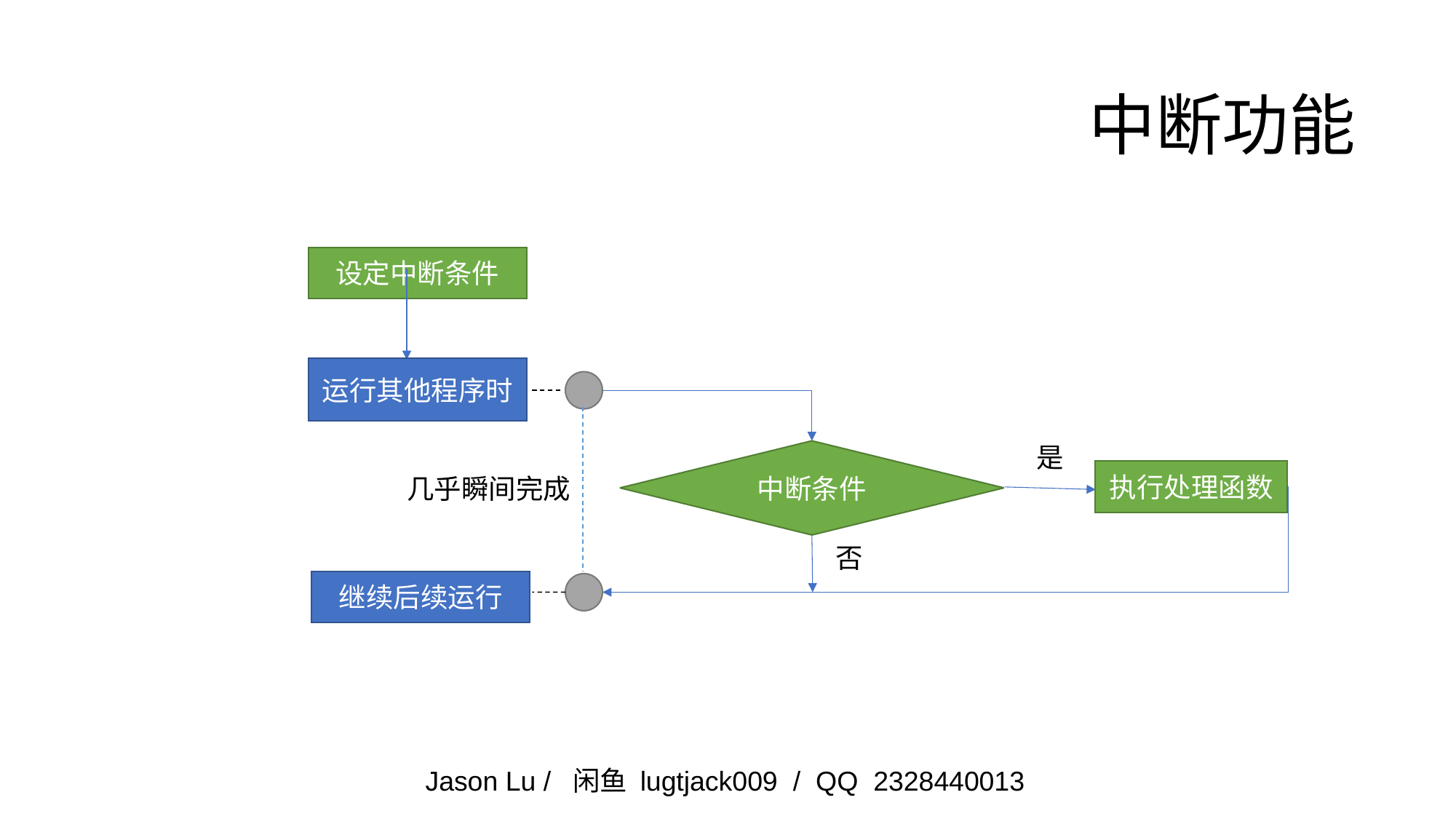

# 中断功能
设定中断条件
运行其他程序时

是
中断条件
执行处理函数
几乎瞬间完成
否
继续后续运行